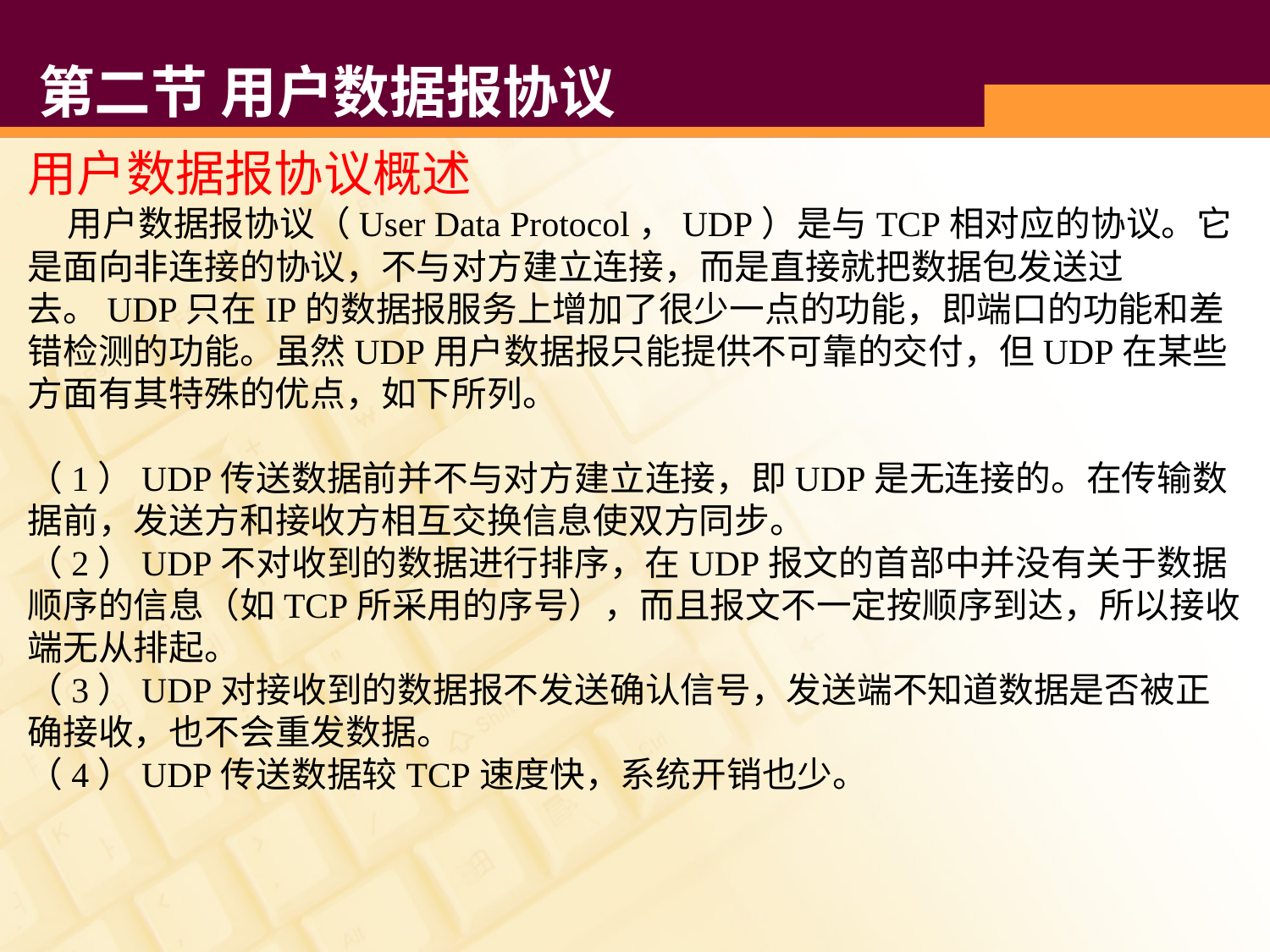

# 第二节 用户数据报协议
用户数据报协议概述
    用户数据报协议（User Data Protocol，UDP）是与TCP相对应的协议。它是面向非连接的协议，不与对方建立连接，而是直接就把数据包发送过去。UDP只在IP的数据报服务上增加了很少一点的功能，即端口的功能和差错检测的功能。虽然UDP用户数据报只能提供不可靠的交付，但UDP在某些方面有其特殊的优点，如下所列。

（1）UDP传送数据前并不与对方建立连接，即UDP是无连接的。在传输数据前，发送方和接收方相互交换信息使双方同步。
（2）UDP不对收到的数据进行排序，在UDP报文的首部中并没有关于数据顺序的信息（如TCP所采用的序号），而且报文不一定按顺序到达，所以接收端无从排起。
（3）UDP对接收到的数据报不发送确认信号，发送端不知道数据是否被正确接收，也不会重发数据。
（4）UDP传送数据较TCP速度快，系统开销也少。